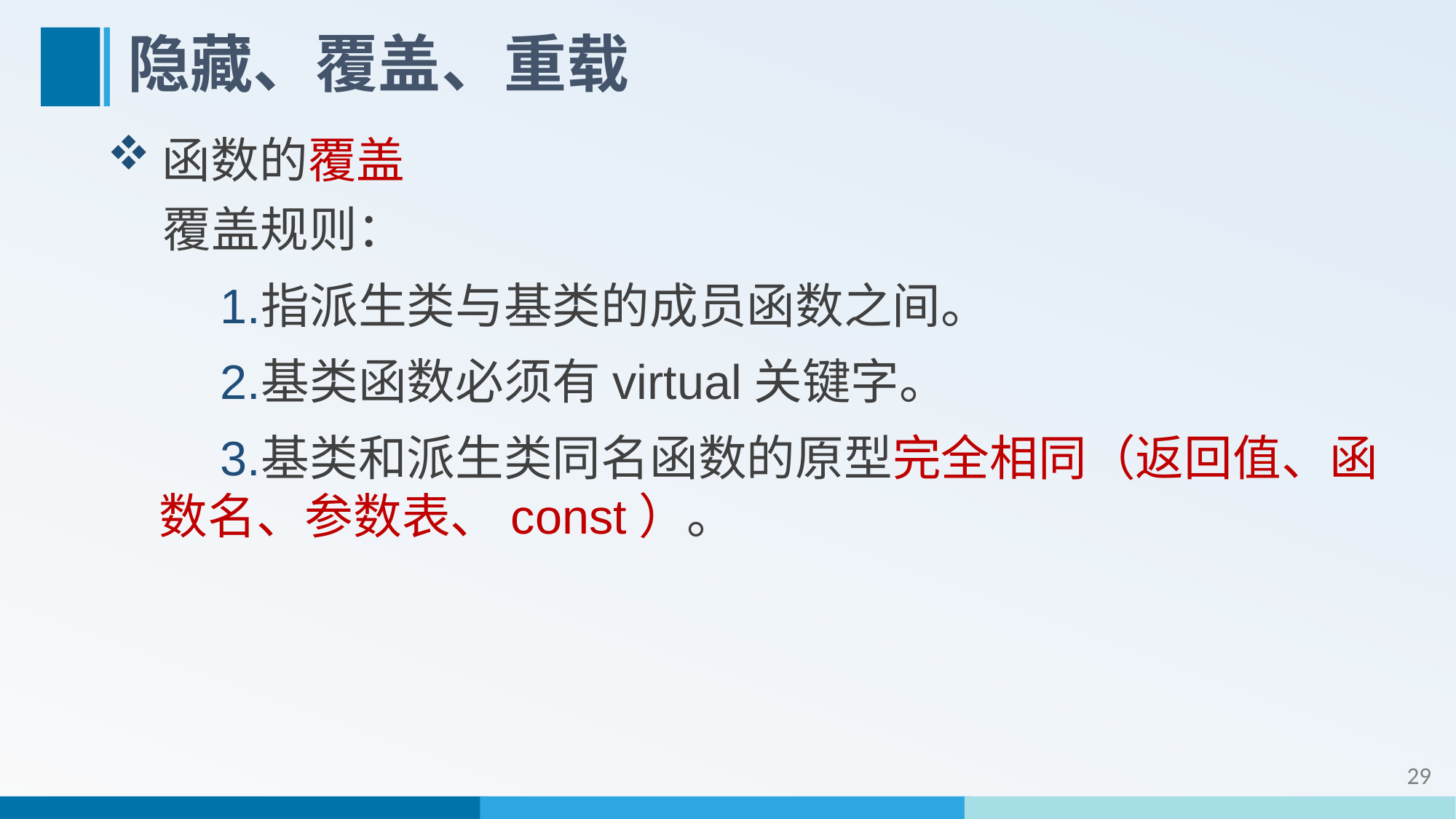

# 隐藏、覆盖、重载
函数的覆盖
    覆盖规则：
指派生类与基类的成员函数之间。
基类函数必须有virtual关键字。
基类和派生类同名函数的原型完全相同（返回值、函数名、参数表、const）。